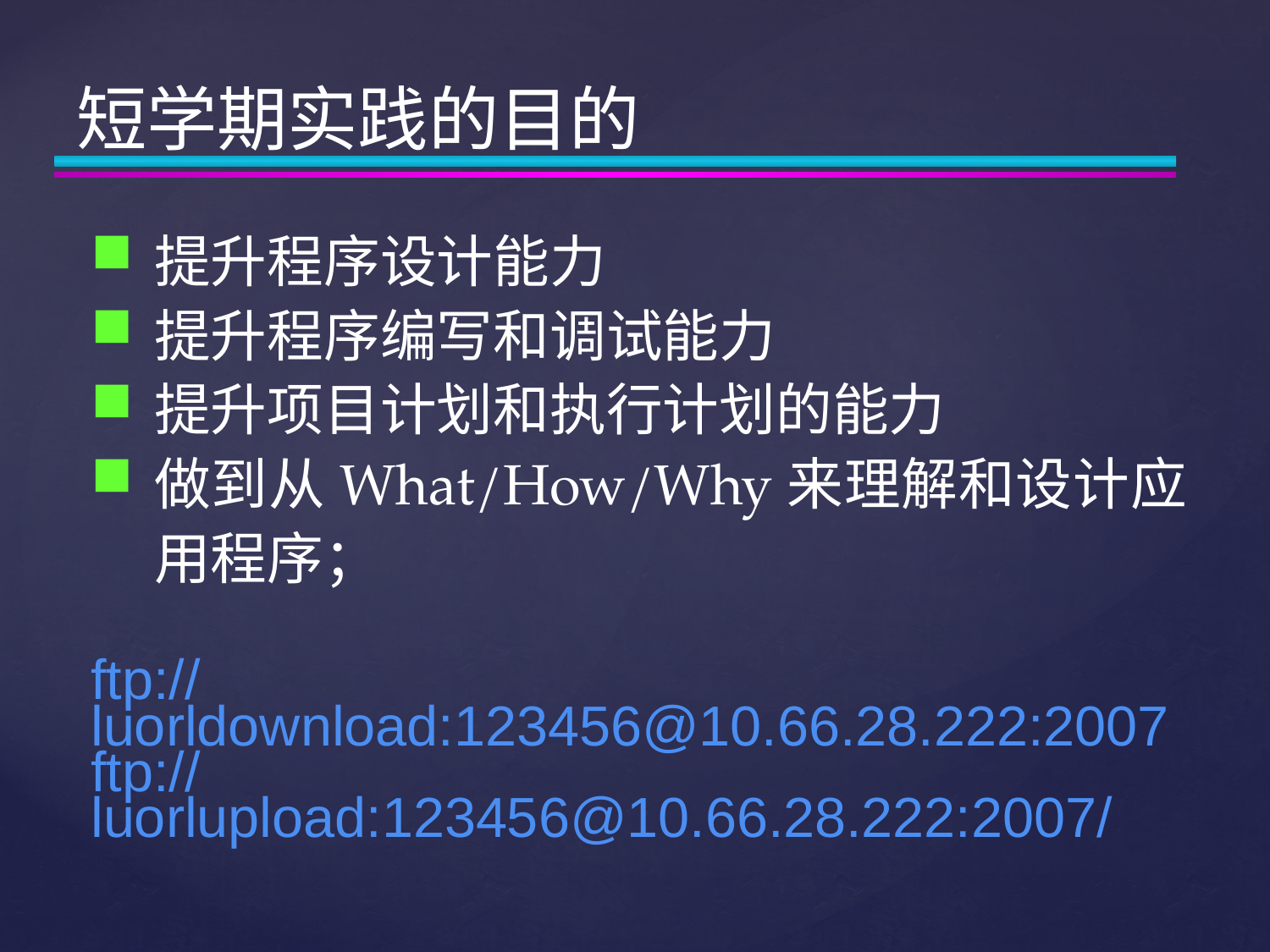

# 短学期实践的目的

提升程序设计能力
提升程序编写和调试能力
提升项目计划和执行计划的能力
做到从What/How/Why来理解和设计应用程序；

ftp://luorldownload:123456@10.66.28.222:2007
ftp://luorlupload:123456@10.66.28.222:2007/